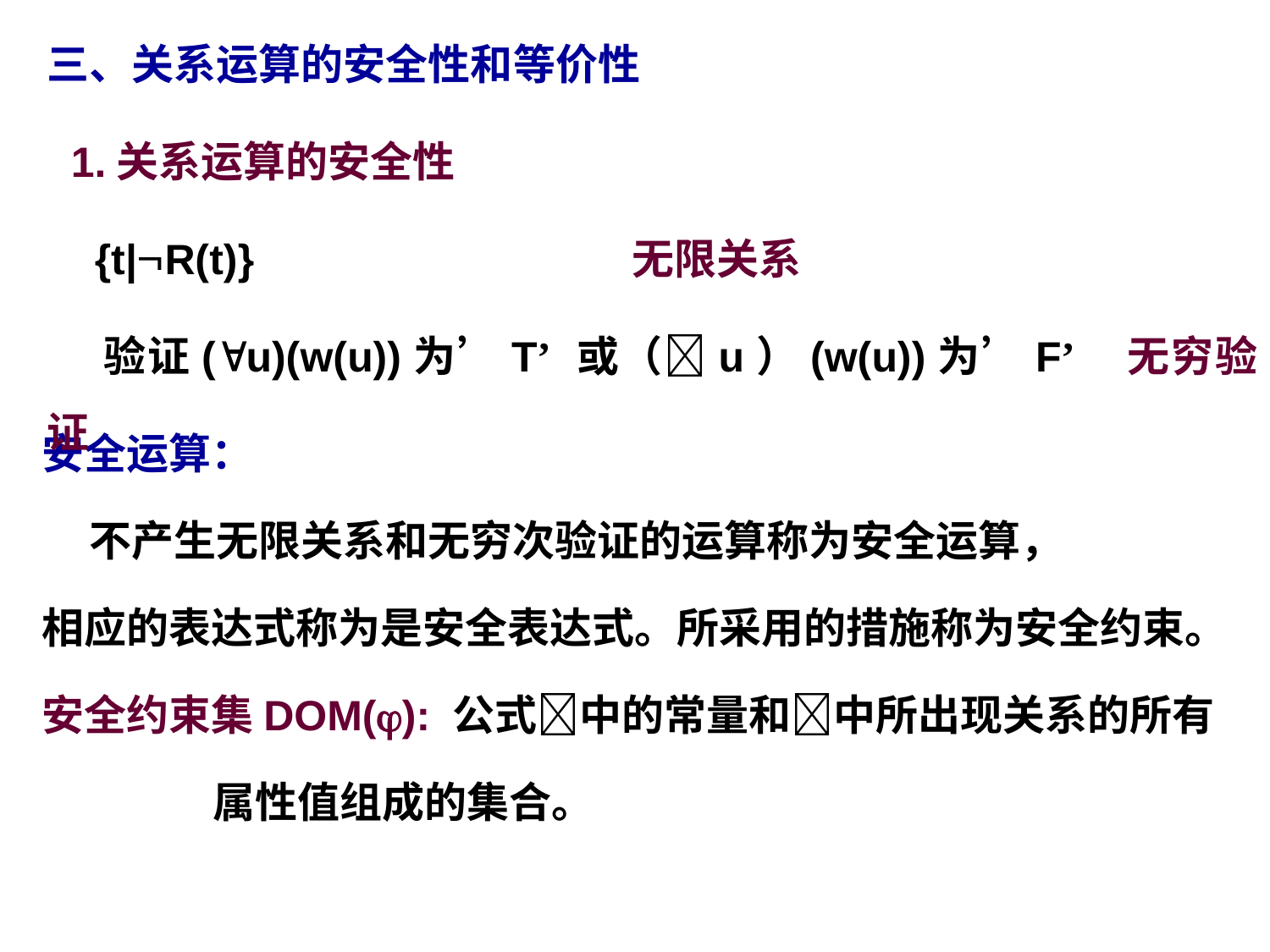

三、关系运算的安全性和等价性
  1.关系运算的安全性
    {t|¬R(t)}                               无限关系
    验证(∀u)(w(u))为’T’ 或（∃u）(w(u))为’F’   无穷验证
  安全运算：
       不产生无限关系和无穷次验证的运算称为安全运算，
  相应的表达式称为是安全表达式。所采用的措施称为安全约束。
  安全约束集DOM(ϕ): 公式ϕ中的常量和ϕ中所出现关系的所有
                    属性值组成的集合。